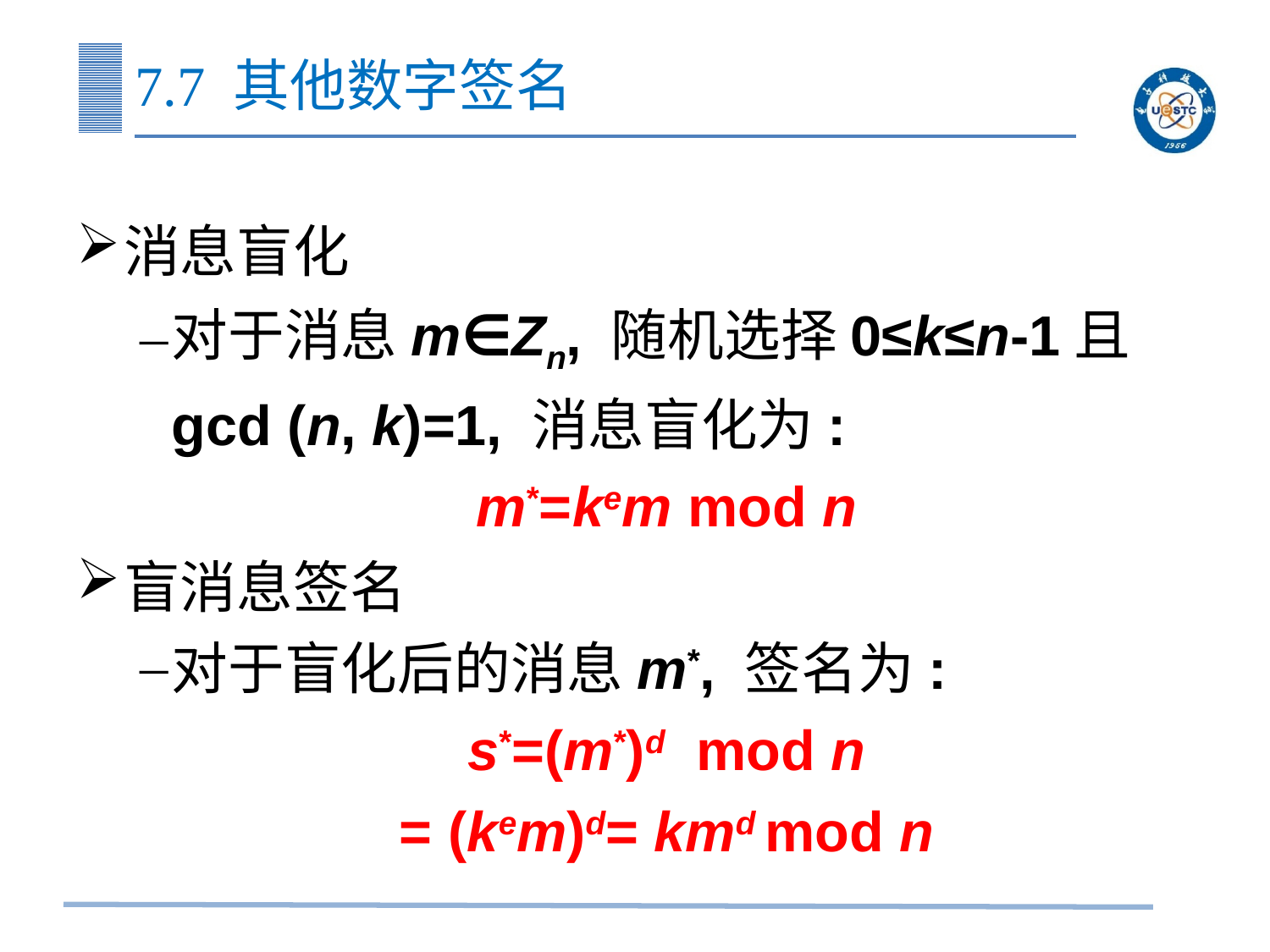

# 7.7 其他数字签名
消息盲化
对于消息m∈Zn, 随机选择0≤k≤n-1且gcd (n, k)=1, 消息盲化为:
m*=kem mod n
盲消息签名
对于盲化后的消息m*, 签名为:
s*=(m*)d  mod n
= (kem)d= kmd mod n